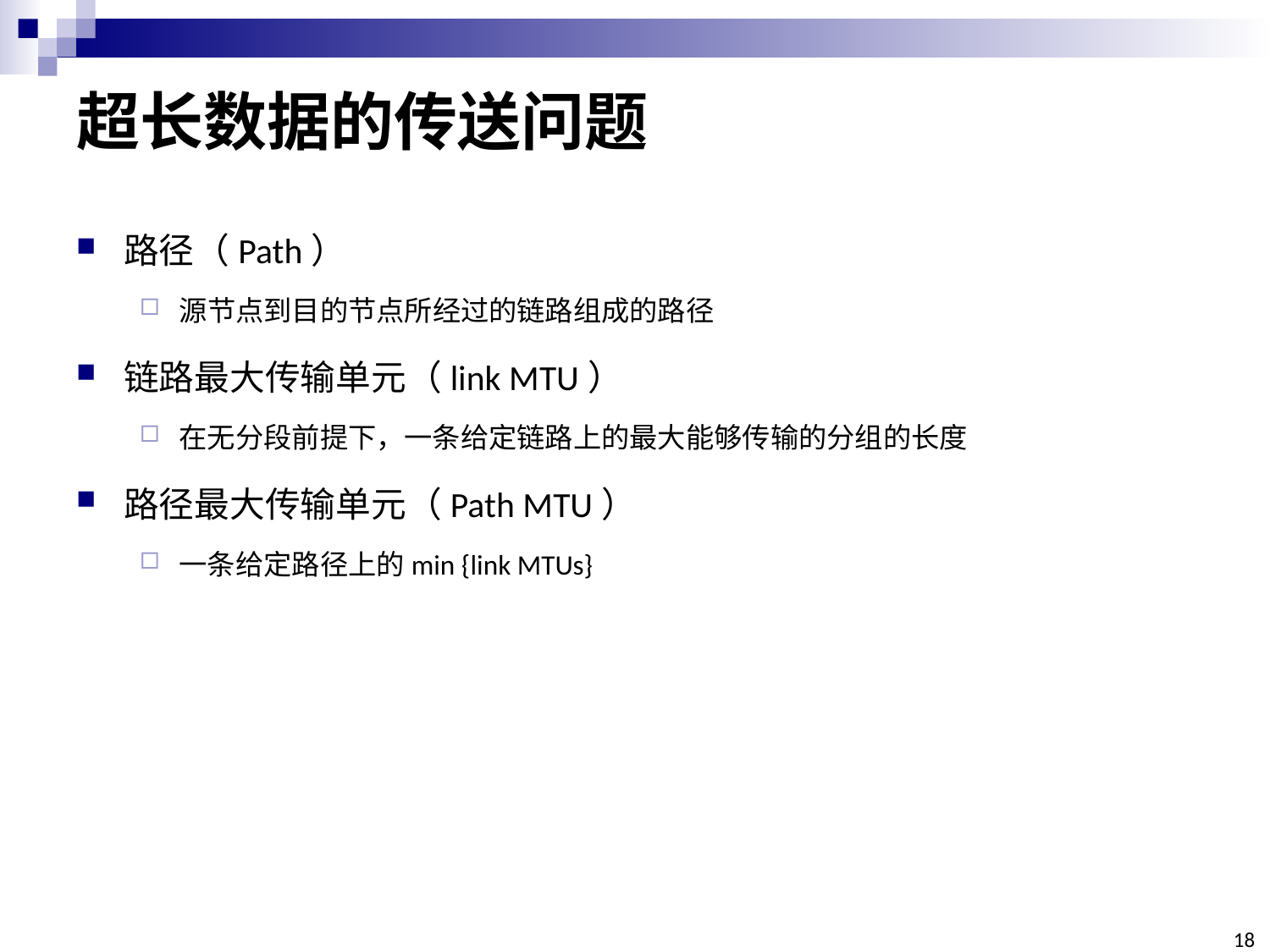

# 超长数据的传送问题
路径（Path）
源节点到目的节点所经过的链路组成的路径
链路最大传输单元（link MTU）
在无分段前提下，一条给定链路上的最大能够传输的分组的长度
路径最大传输单元（Path MTU）
一条给定路径上的min {link MTUs}
18